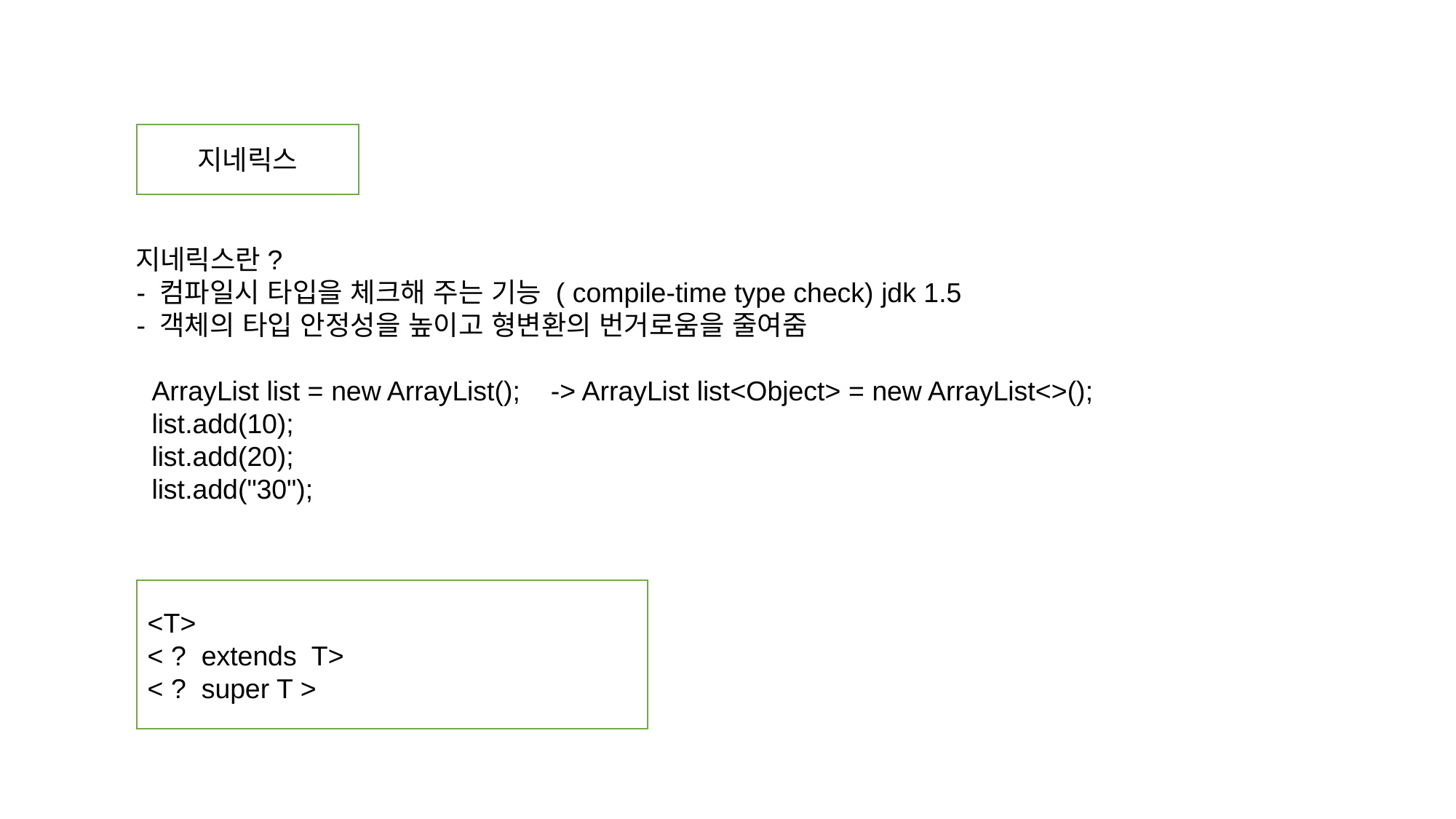

지네릭스
 지네릭스란?
  - 컴파일시 타입을 체크해 주는 기능 ( compile-time type check) jdk 1.5
  - 객체의 타입 안정성을 높이고 형변환의 번거로움을 줄여줌

    ArrayList list = new ArrayList();    -> ArrayList list<Object> = new ArrayList<>();
    list.add(10);
    list.add(20);
    list.add("30");

<T>
< ?  extends  T>
< ?  super T >